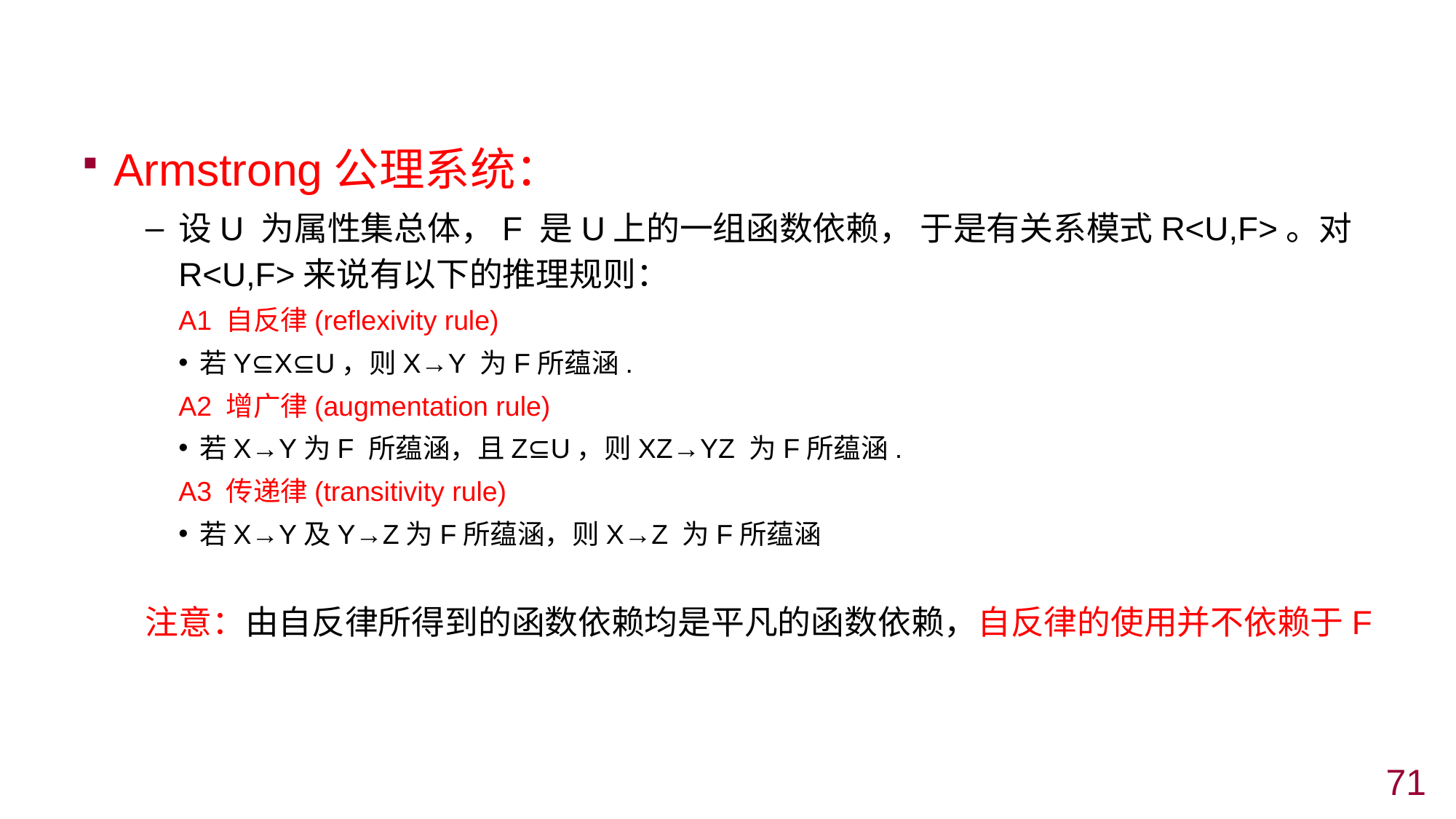

#
Armstrong公理系统：
设U 为属性集总体，F 是U上的一组函数依赖， 于是有关系模式R<U,F>。对R<U,F>来说有以下的推理规则：
A1 自反律(reflexivity rule)
若Y⊆X⊆U，则X→Y 为F所蕴涵.
A2 增广律(augmentation rule)
若X→Y为F 所蕴涵，且Z⊆U，则XZ→YZ 为F所蕴涵.
A3 传递律(transitivity rule)
若X→Y及Y→Z为F所蕴涵，则X→Z 为F所蕴涵

注意：由自反律所得到的函数依赖均是平凡的函数依赖，自反律的使用并不依赖于F
71